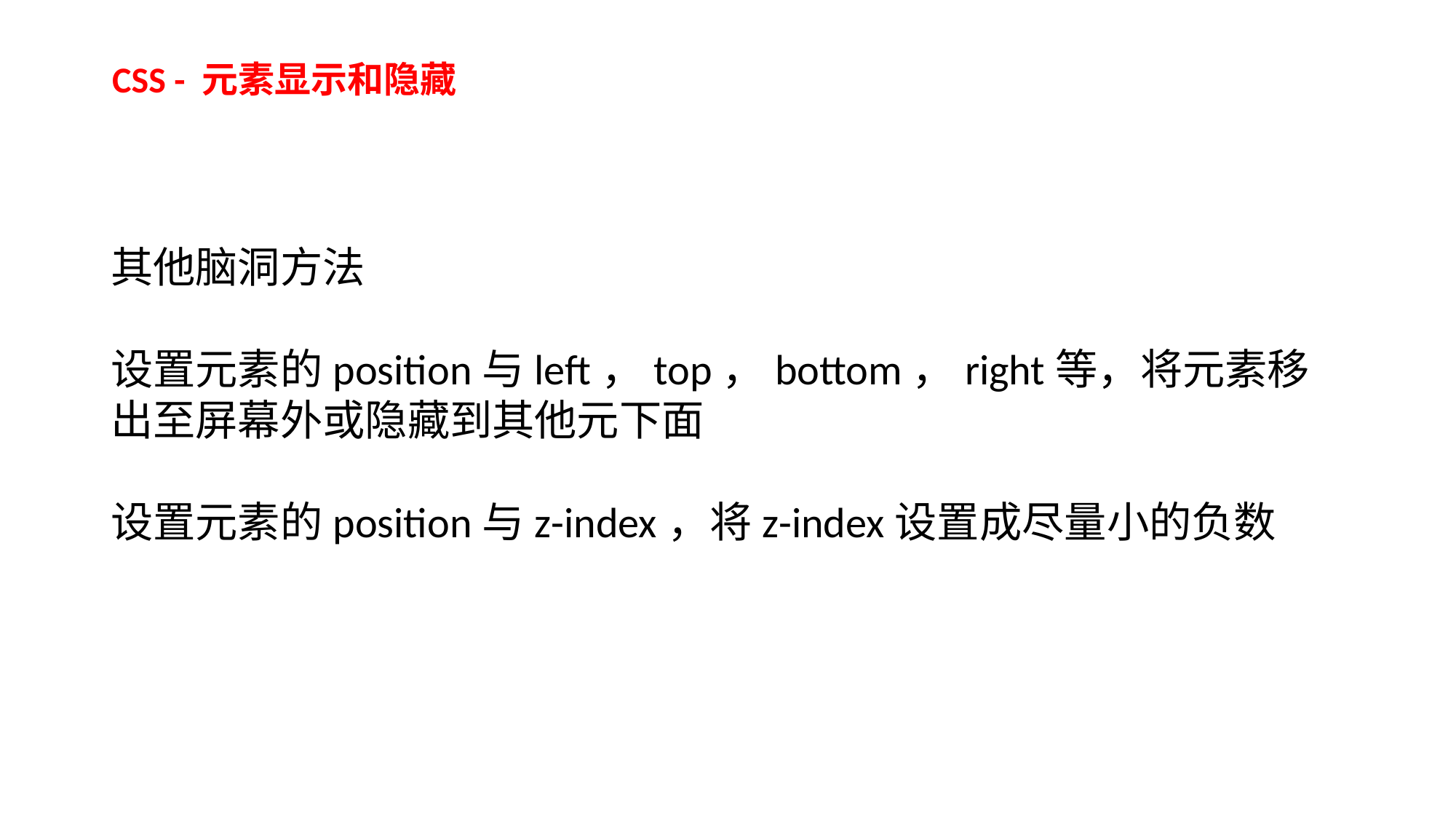

CSS - 元素显示和隐藏

其他脑洞方法

设置元素的position与left，top，bottom，right等，将元素移出至屏幕外或隐藏到其他元下面

设置元素的position与z-index，将z-index设置成尽量小的负数